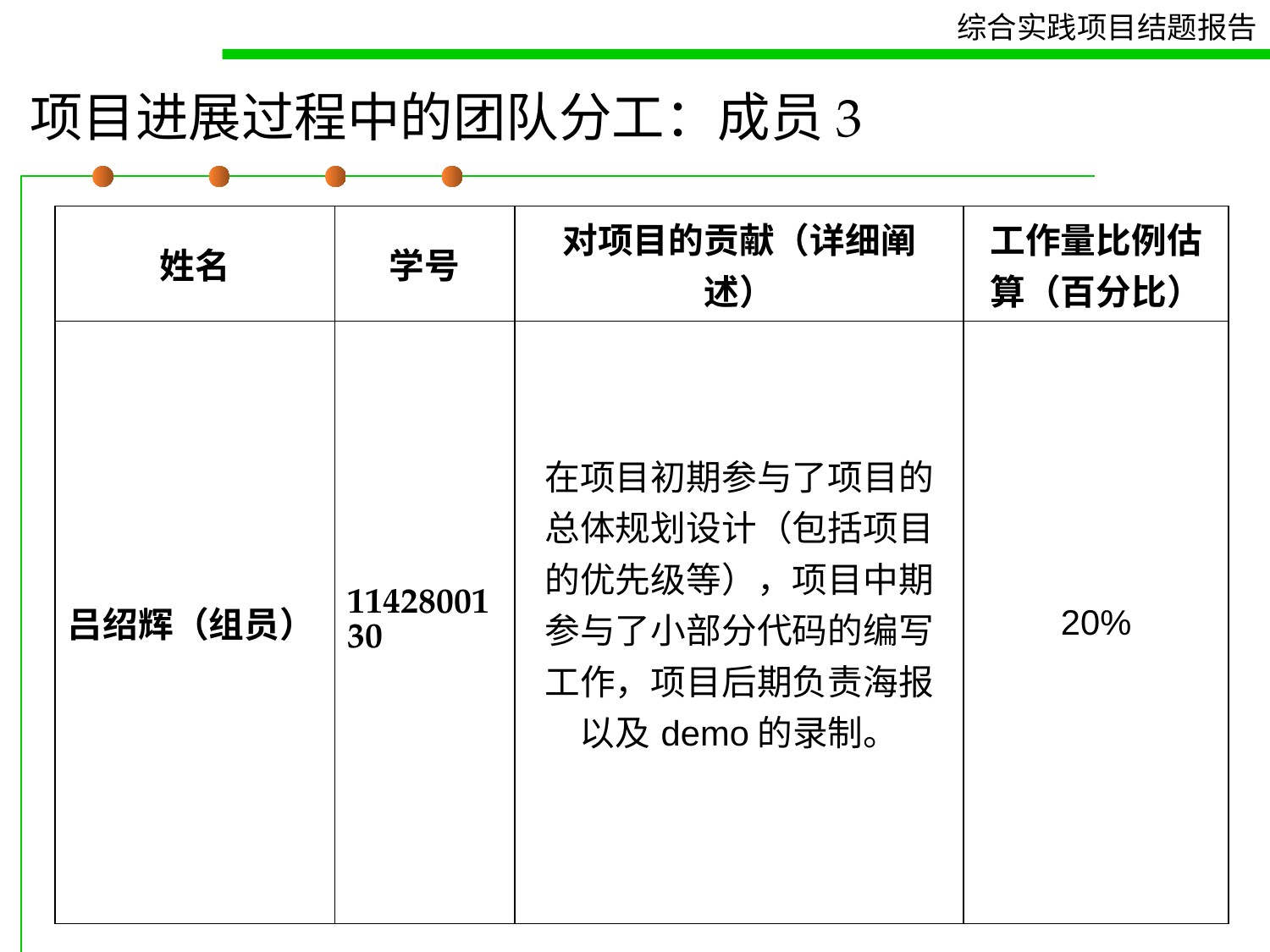

# 项目进展过程中的团队分工：成员3
| 姓名 | 学号 | 对项目的贡献（详细阐述） | 工作量比例估算（百分比） |
| --- | --- | --- | --- |
| 吕绍辉（组员） | 1142800130 | 在项目初期参与了项目的总体规划设计（包括项目的优先级等），项目中期参与了小部分代码的编写工作，项目后期负责海报以及demo的录制。 | 20% |